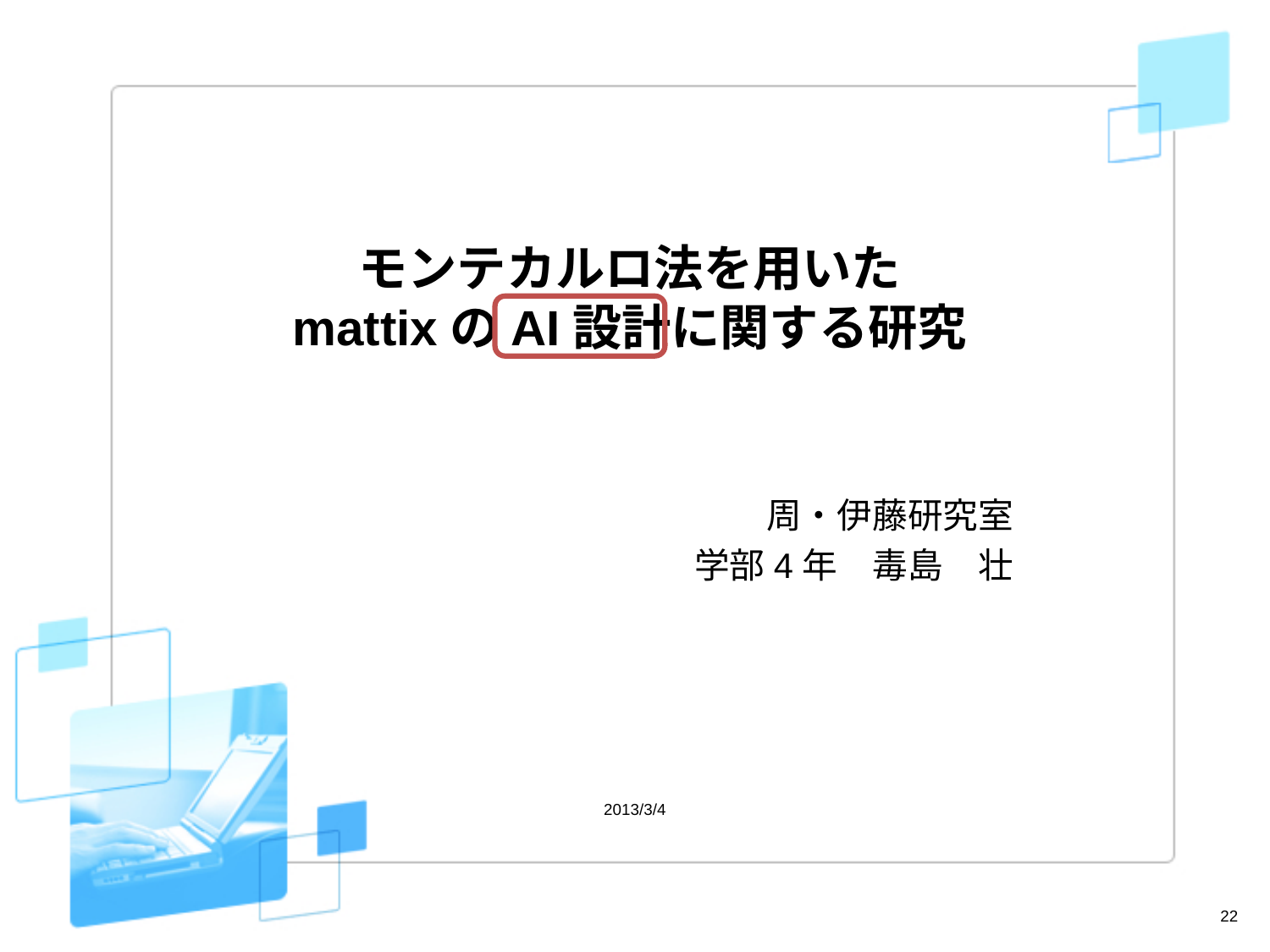

# モンテカルロ法を用いた mattixのAI設計に関する研究

周・伊藤研究室
学部4年　毒島　壮
2013/3/4
22